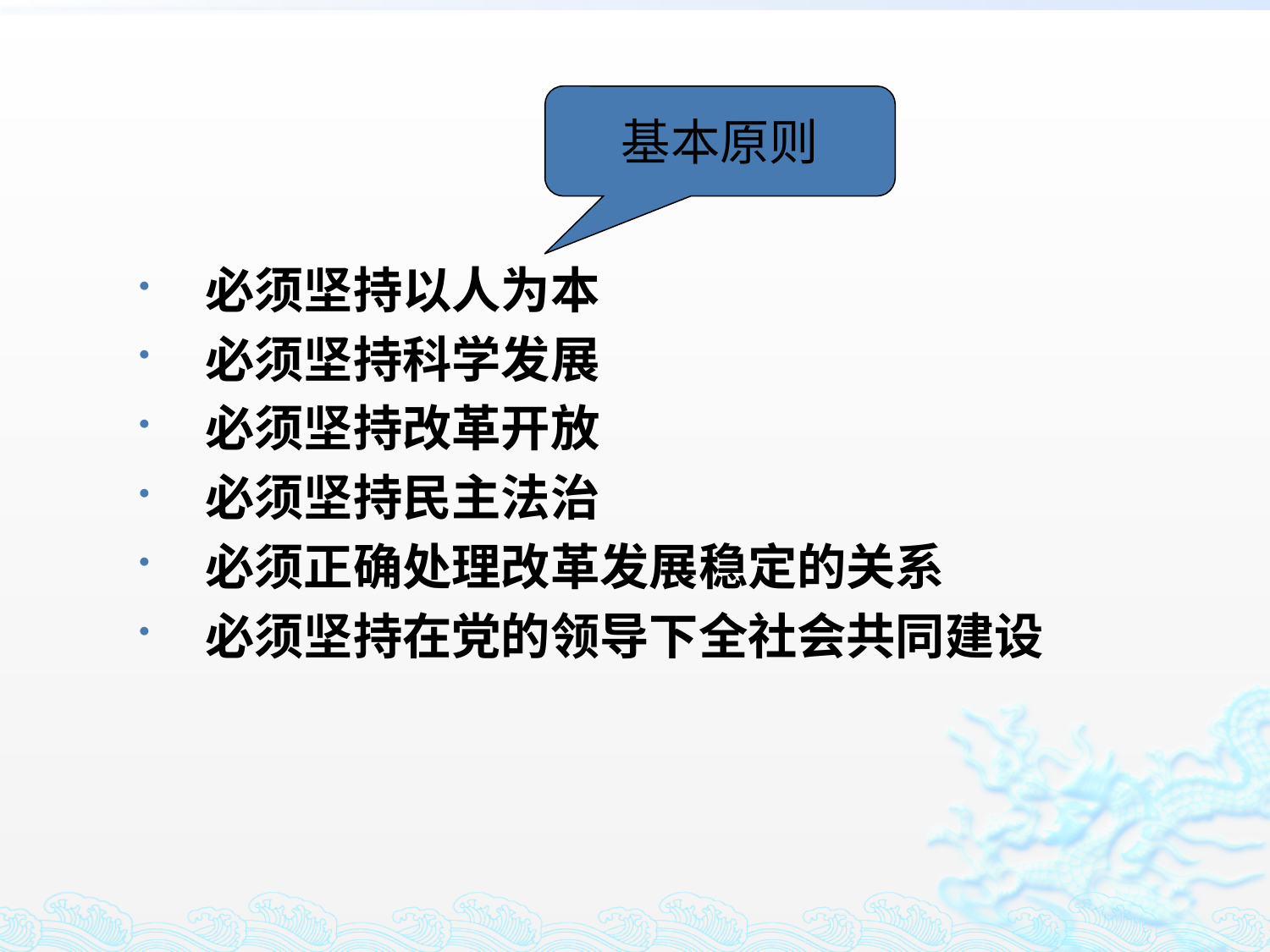

基本原则
必须坚持以人为本
必须坚持科学发展
必须坚持改革开放
必须坚持民主法治
必须正确处理改革发展稳定的关系
必须坚持在党的领导下全社会共同建设